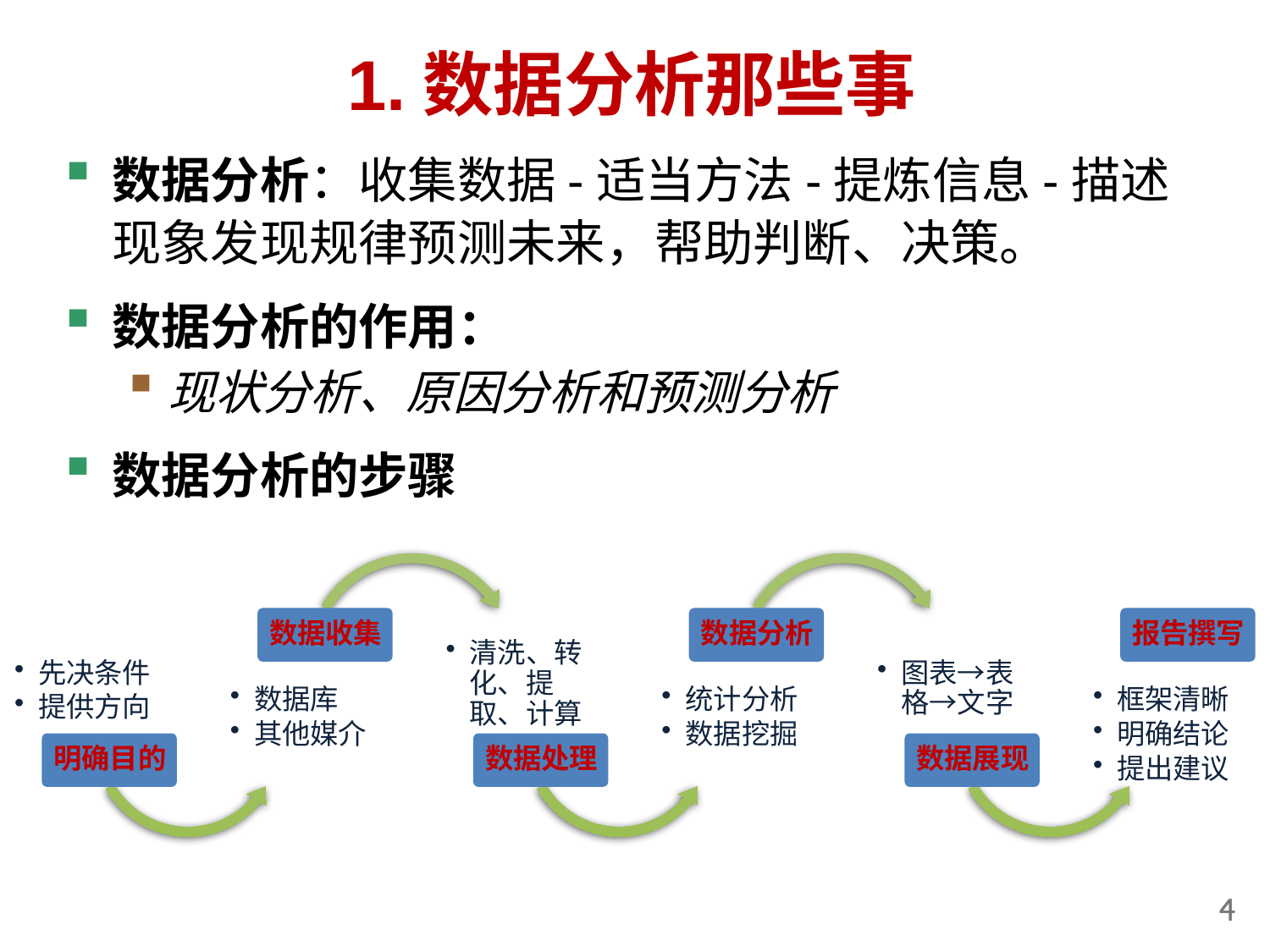

# 1.数据分析那些事
数据分析：收集数据-适当方法-提炼信息-描述现象发现规律预测未来，帮助判断、决策。
数据分析的作用：
现状分析、原因分析和预测分析
数据分析的步骤
先决条件
提供方向
明确目的
数据库
其他媒介
数据收集
清洗、转化、提取、计算
数据处理
统计分析
数据挖掘
数据分析
图表→表格→文字
数据展现
框架清晰
明确结论
提出建议
报告撰写
4